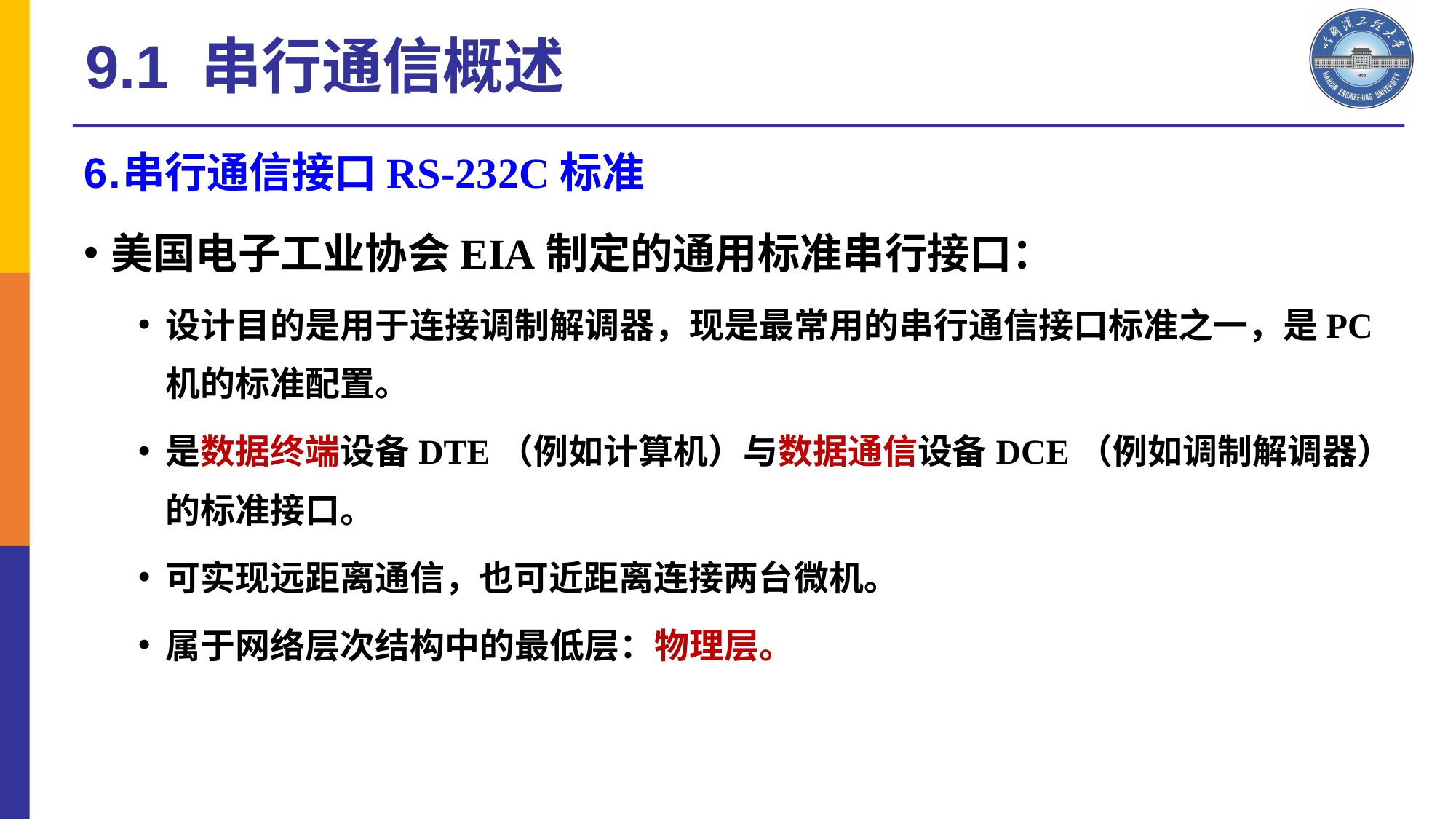

9.1 串行通信概述
串行通信接口RS-232C标准
美国电子工业协会EIA制定的通用标准串行接口：
设计目的是用于连接调制解调器，现是最常用的串行通信接口标准之一，是PC机的标准配置。
是数据终端设备DTE（例如计算机）与数据通信设备DCE（例如调制解调器）的标准接口。
可实现远距离通信，也可近距离连接两台微机。
属于网络层次结构中的最低层：物理层。